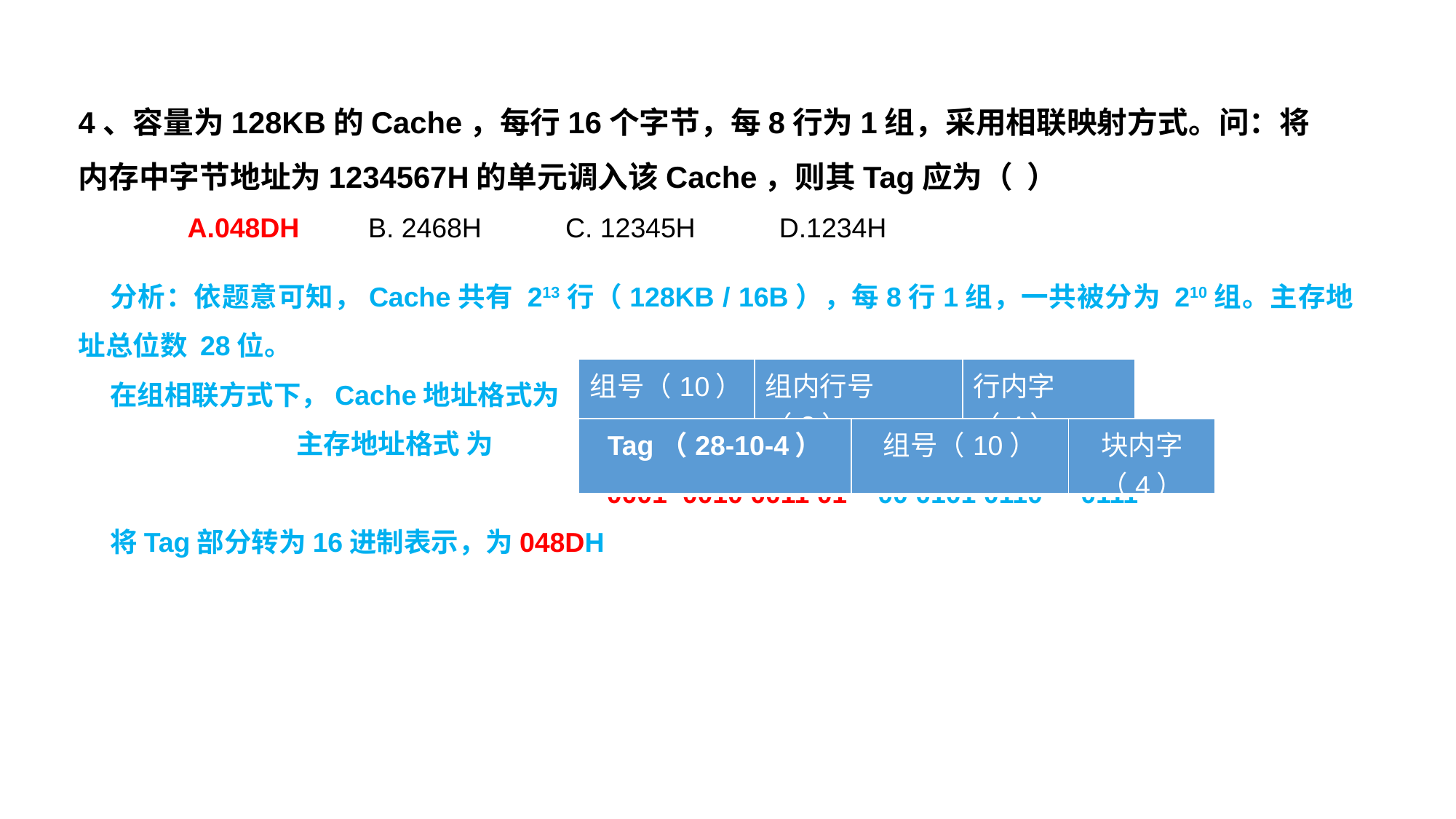

4、容量为128KB的Cache，每行16个字节，每8行为1组，采用相联映射方式。问：将内存中字节地址为1234567H的单元调入该Cache，则其Tag应为（  ）
	A.048DH         B. 2468H           C. 12345H           D.1234H
分析：依题意可知，Cache共有 213行（128KB / 16B），每8行1组，一共被分为 210组。主存地址总位数 28位。
在组相联方式下，Cache地址格式为
                             主存地址格式 为
                                                                 0001  0010 0011 01    00 0101 0110     0111
将Tag部分转为16进制表示，为048DH
| 组号（10） | 组内行号（3） | 行内字（4） |
| --- | --- | --- |
| Tag（28-10-4） | 组号（10） | 块内字（4） |
| --- | --- | --- |